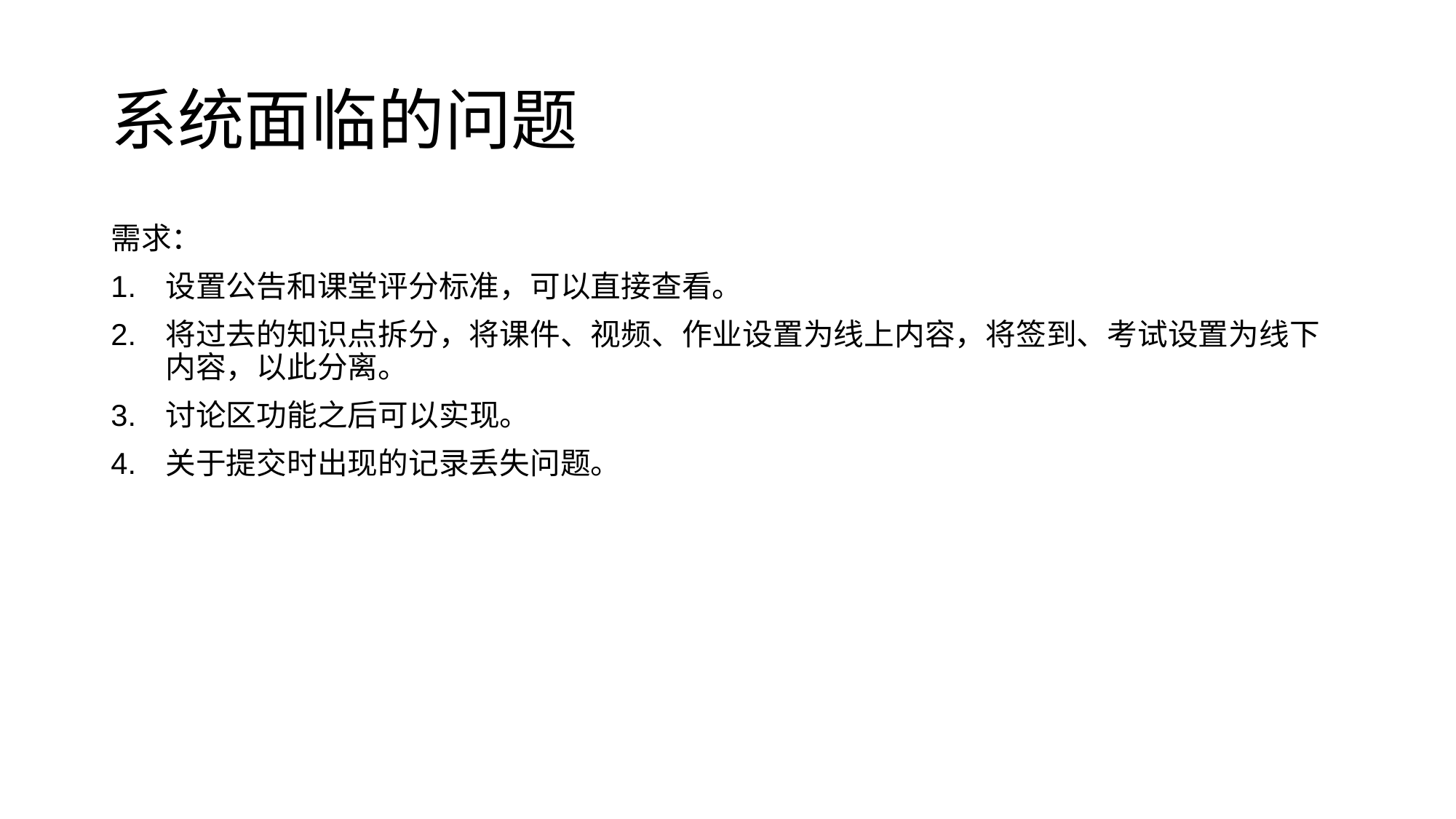

# 系统面临的问题
需求：
设置公告和课堂评分标准，可以直接查看。
将过去的知识点拆分，将课件、视频、作业设置为线上内容，将签到、考试设置为线下内容，以此分离。
讨论区功能之后可以实现。
关于提交时出现的记录丢失问题。